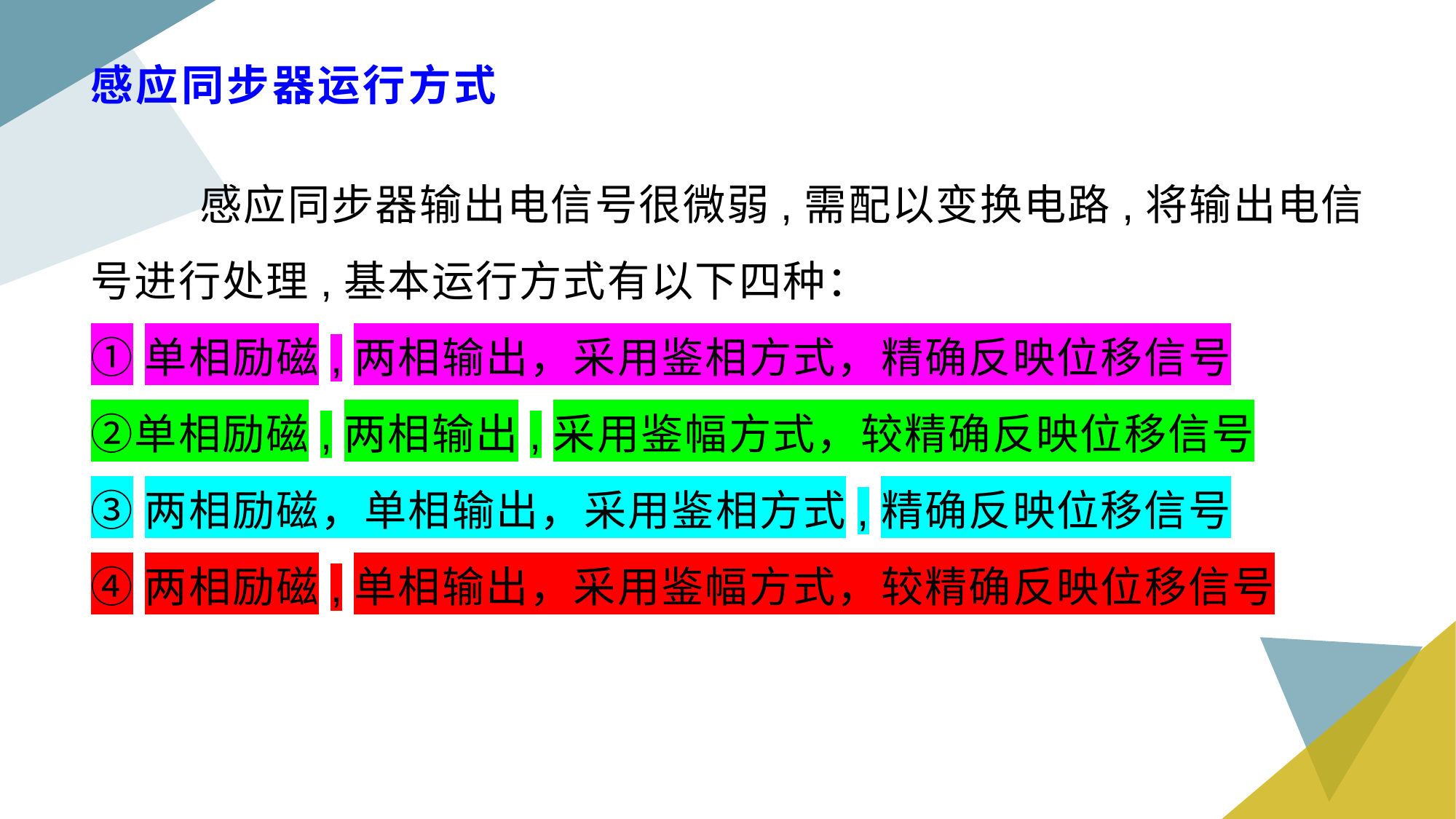

# 感应同步器运行方式
 感应同步器输出电信号很微弱,需配以变换电路,将输出电信号进行处理,基本运行方式有以下四种：
①单相励磁,两相输出，采用鉴相方式，精确反映位移信号             ②单相励磁,两相输出,采用鉴幅方式，较精确反映位移信号
③两相励磁，单相输出，采用鉴相方式,精确反映位移信号
④两相励磁,单相输出，采用鉴幅方式，较精确反映位移信号